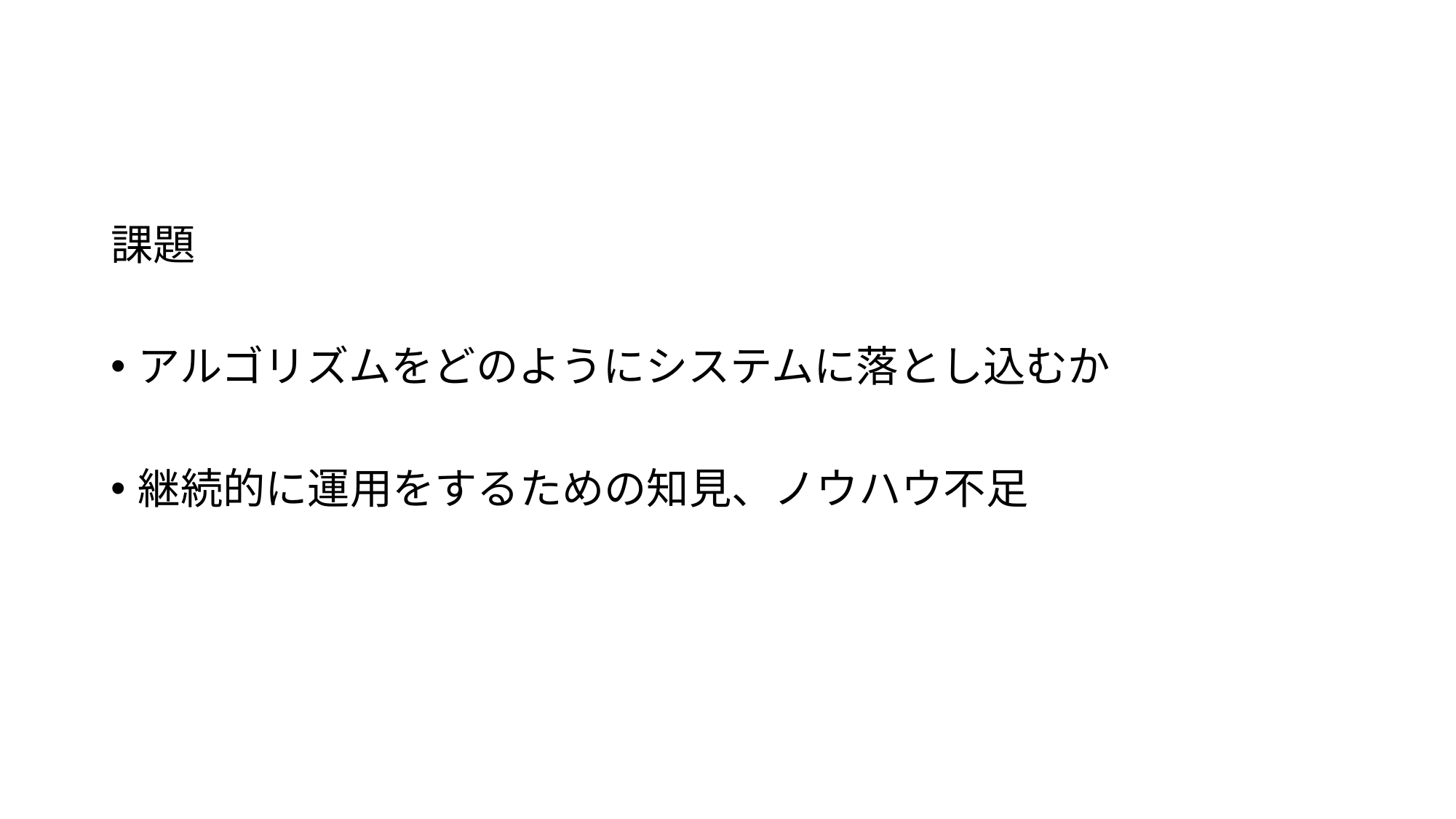

#
課題

アルゴリズムをどのようにシステムに落とし込むか

継続的に運用をするための知見、ノウハウ不足